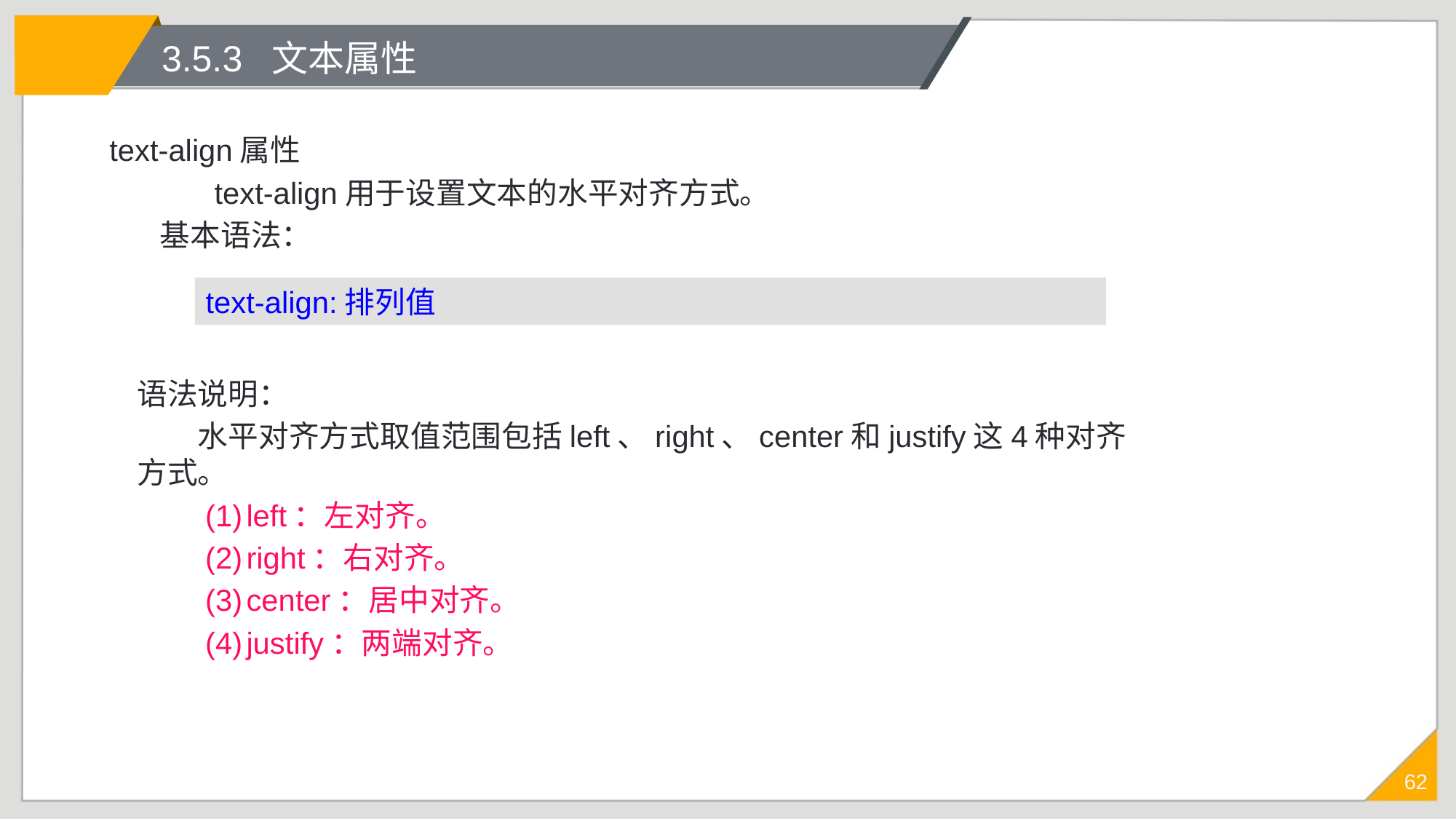

# 3.5.3  文本属性
text-align属性
　          text-align用于设置文本的水平对齐方式。
　   基本语法：

text-align:排列值
语法说明：
　　水平对齐方式取值范围包括left、right、center和justify这4种对齐方式。
　　(1)	left：左对齐。
　　(2)	right：右对齐。
　　(3)	center：居中对齐。
　　(4)	justify：两端对齐。